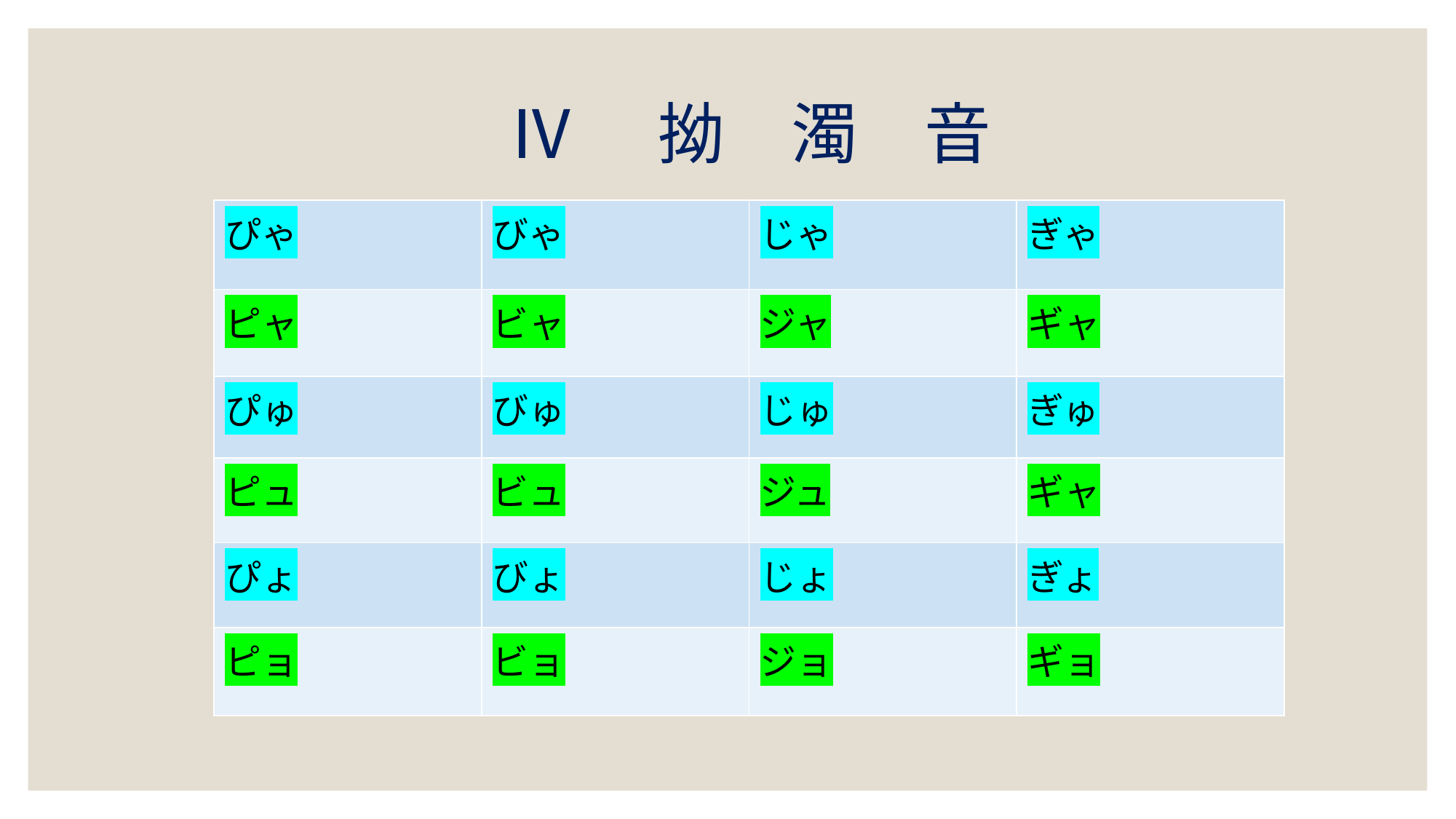

Ⅳ　拗　濁　音
| ぴゃ | びゃ | じゃ | ぎゃ |
| --- | --- | --- | --- |
| ピャ | ビャ | ジャ | ギャ |
| ぴゅ | びゅ | じゅ | ぎゅ |
| ピュ | ビュ | ジュ | ギャ |
| ぴょ | びょ | じょ | ぎょ |
| ピョ | ビョ | ジョ | ギョ |